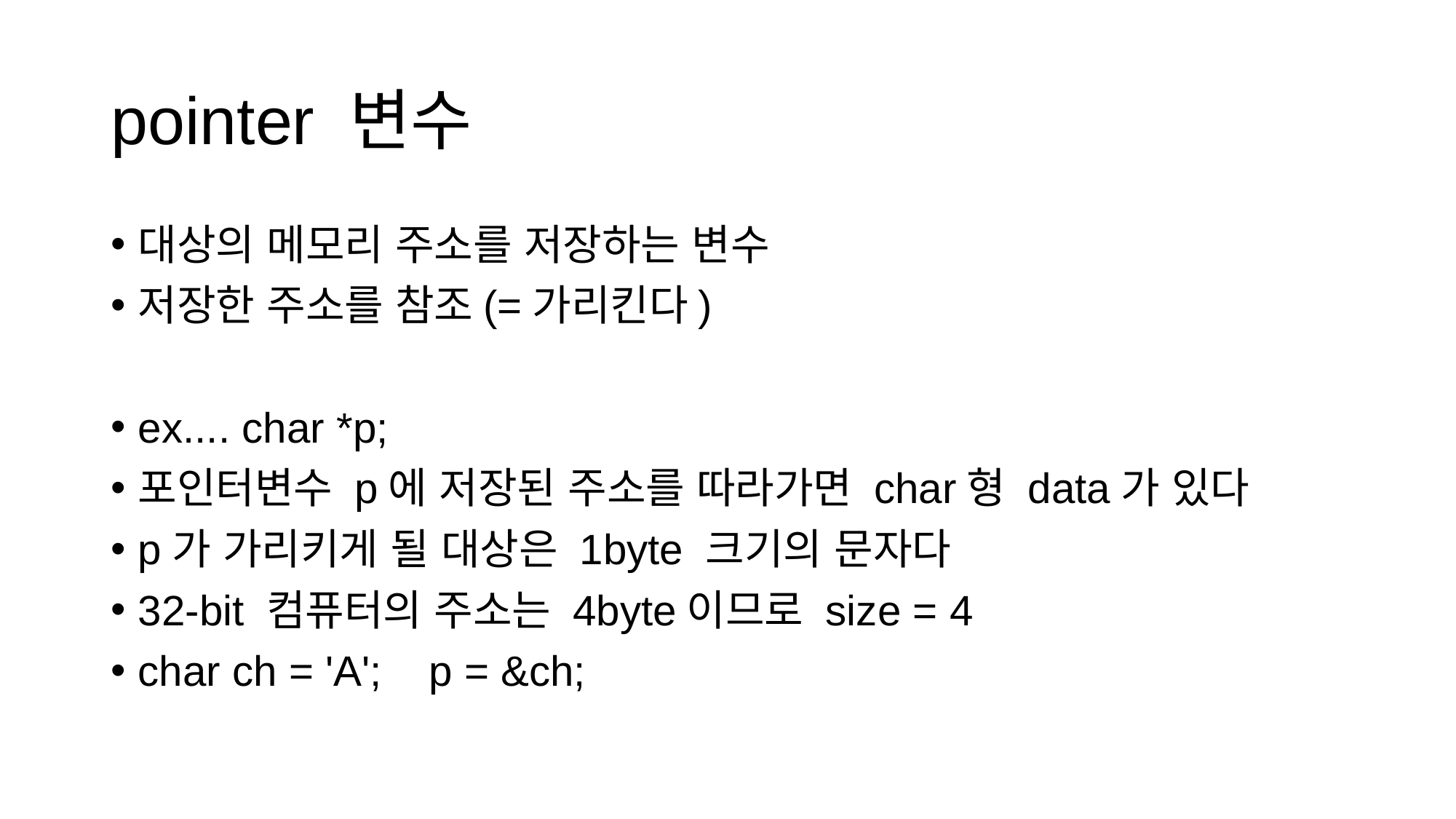

pointer 변수
대상의 메모리 주소를 저장하는 변수
저장한 주소를 참조(=가리킨다)

ex.... char *p;
포인터변수 p에 저장된 주소를 따라가면 char형 data가 있다
p가 가리키게 될 대상은 1byte 크기의 문자다
32-bit 컴퓨터의 주소는 4byte이므로 size = 4
char ch = 'A';    p = &ch;